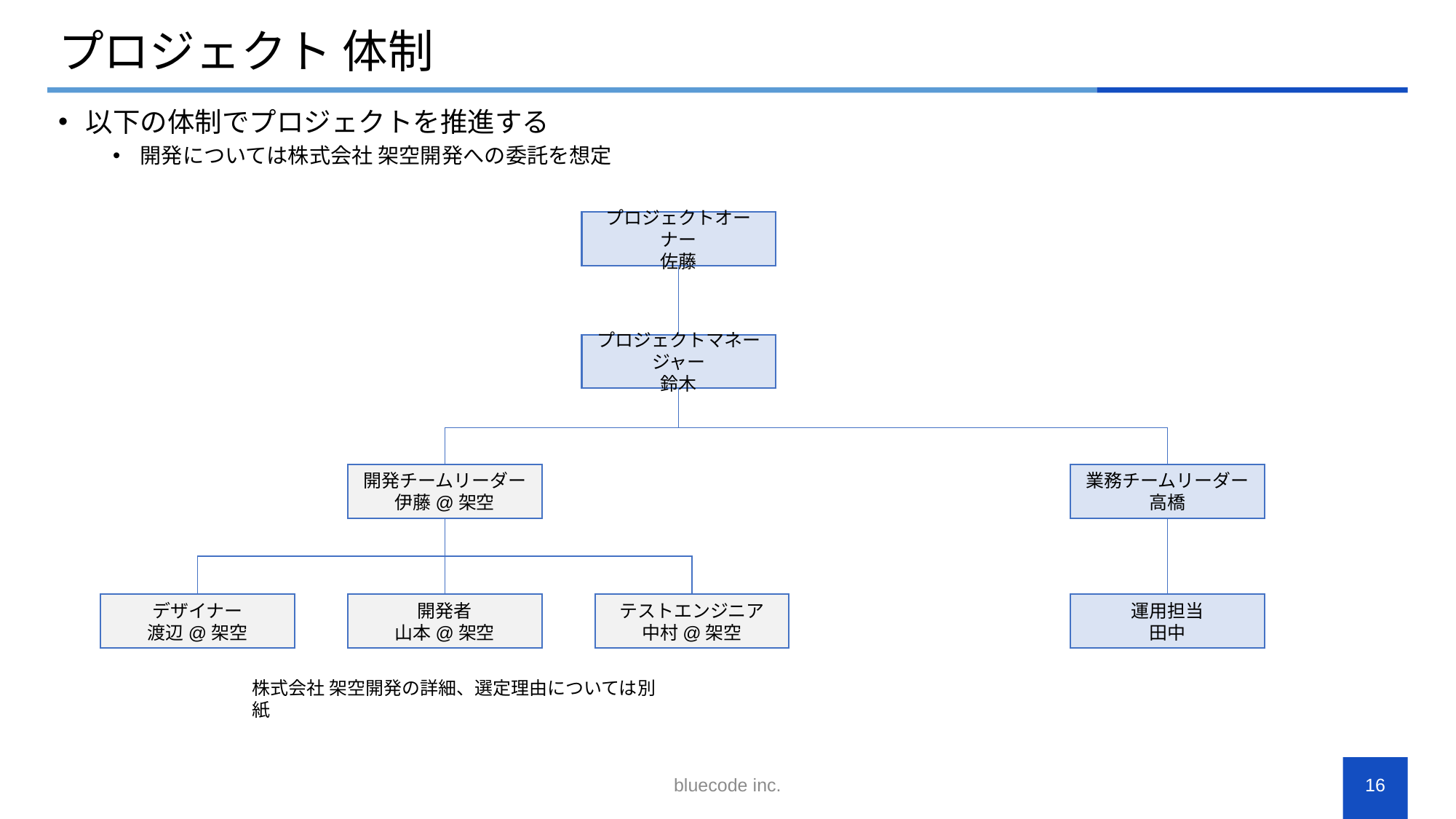

# プロジェクト 体制
以下の体制でプロジェクトを推進する
開発については株式会社 架空開発への委託を想定
プロジェクトオーナー
佐藤
プロジェクトマネージャー
鈴木
業務チームリーダー
高橋
開発チームリーダー
伊藤@架空
デザイナー
渡辺@架空
開発者
山本@架空
テストエンジニア
中村@架空
運用担当
田中
株式会社 架空開発の詳細、選定理由については別紙
bluecode inc.
16